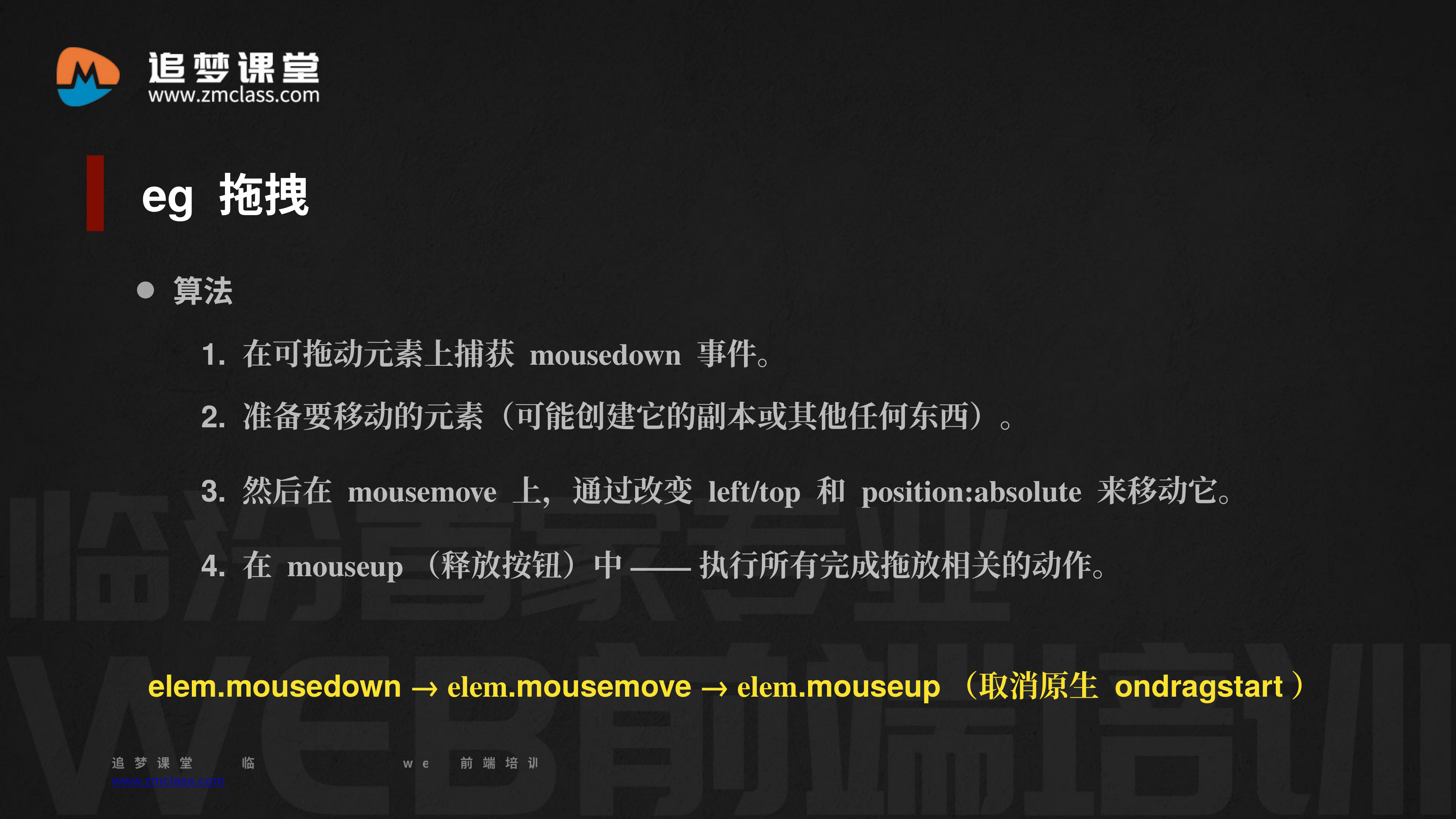

eg 拖拽
算法

1. 在可拖动元素上捕获 mousedown 事件。
2. 准备要移动的元素（可能创建它的副本或其他任何东西）。
3. 然后在 mousemove 上，通过改变 left/top 和 position:absolute 来移动它。
4. 在 mouseup（释放按钮）中 —— 执行所有完成拖放相关的动作。
elem.mousedown → elem.mousemove → elem.mouseup（取消原生 ondragstart）
追梦课堂   临汾首家专业的web前端培训机构                                                          www.zmclass.com
12